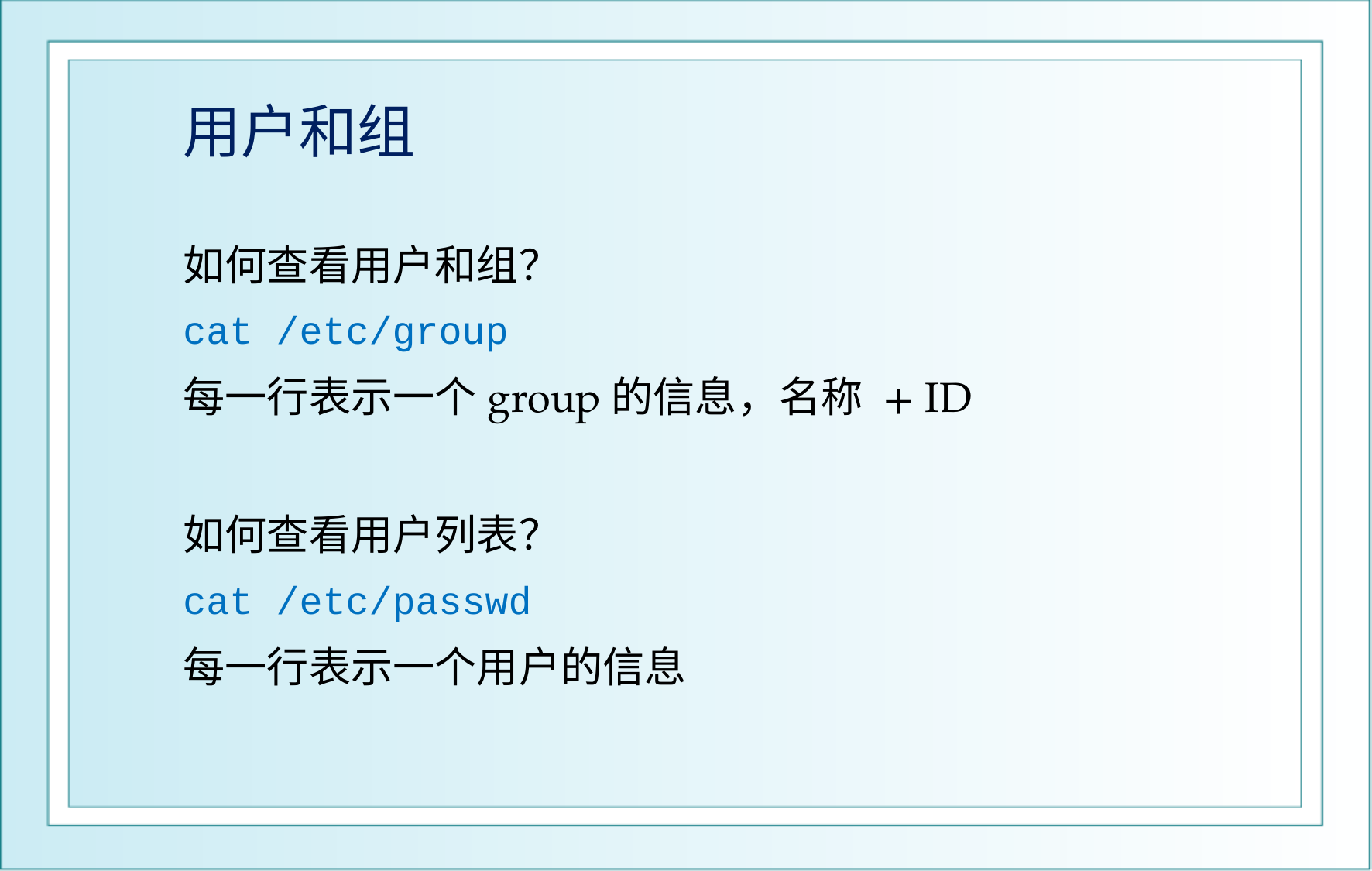

# 用户和组
如何查看用户和组？
cat /etc/group
每一行表示一个group的信息，名称 + ID

如何查看用户列表？
cat /etc/passwd
每一行表示一个用户的信息